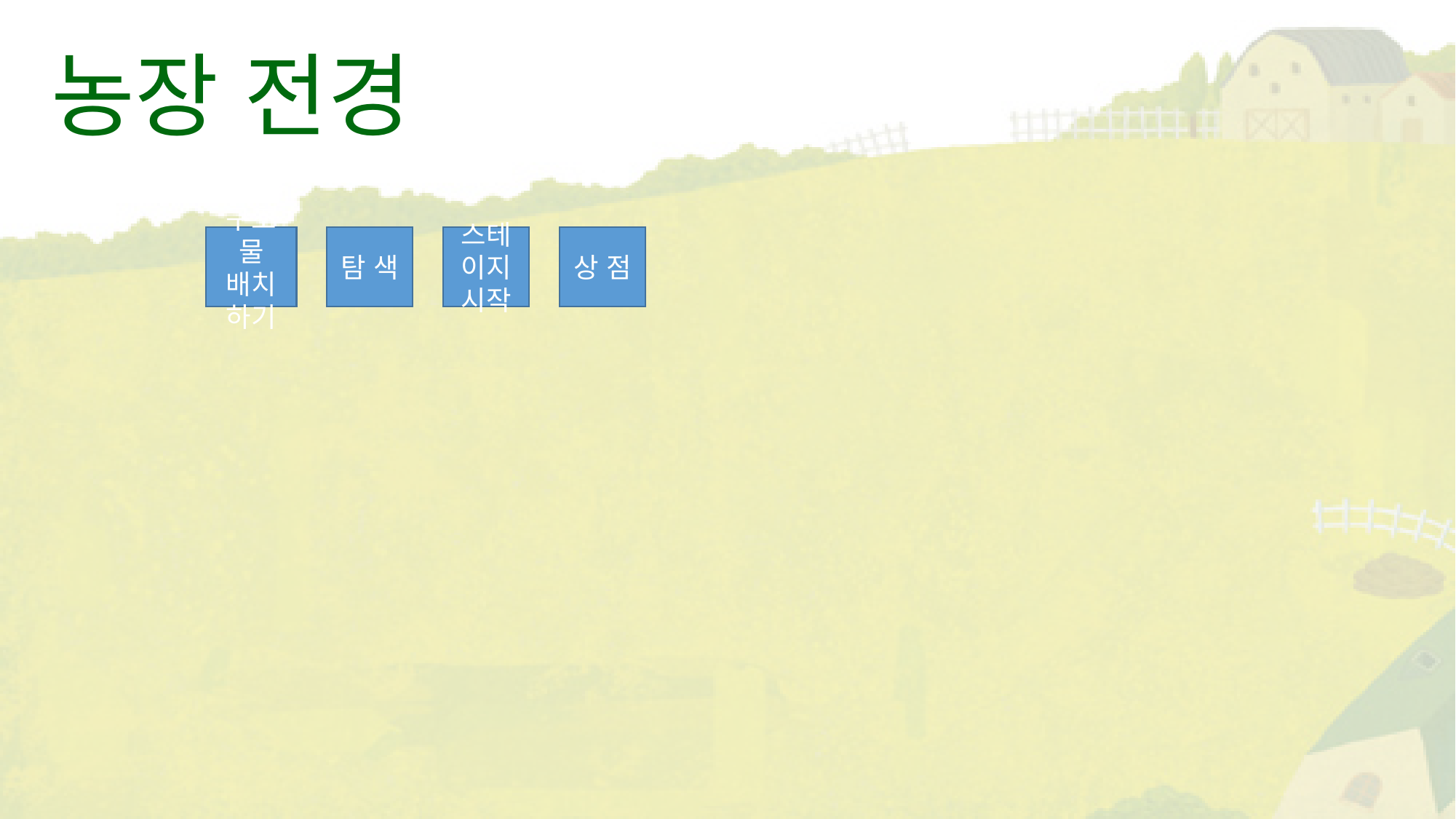

농장 전경
구조물
배치하기
탐 색
스테이지
시작
상 점